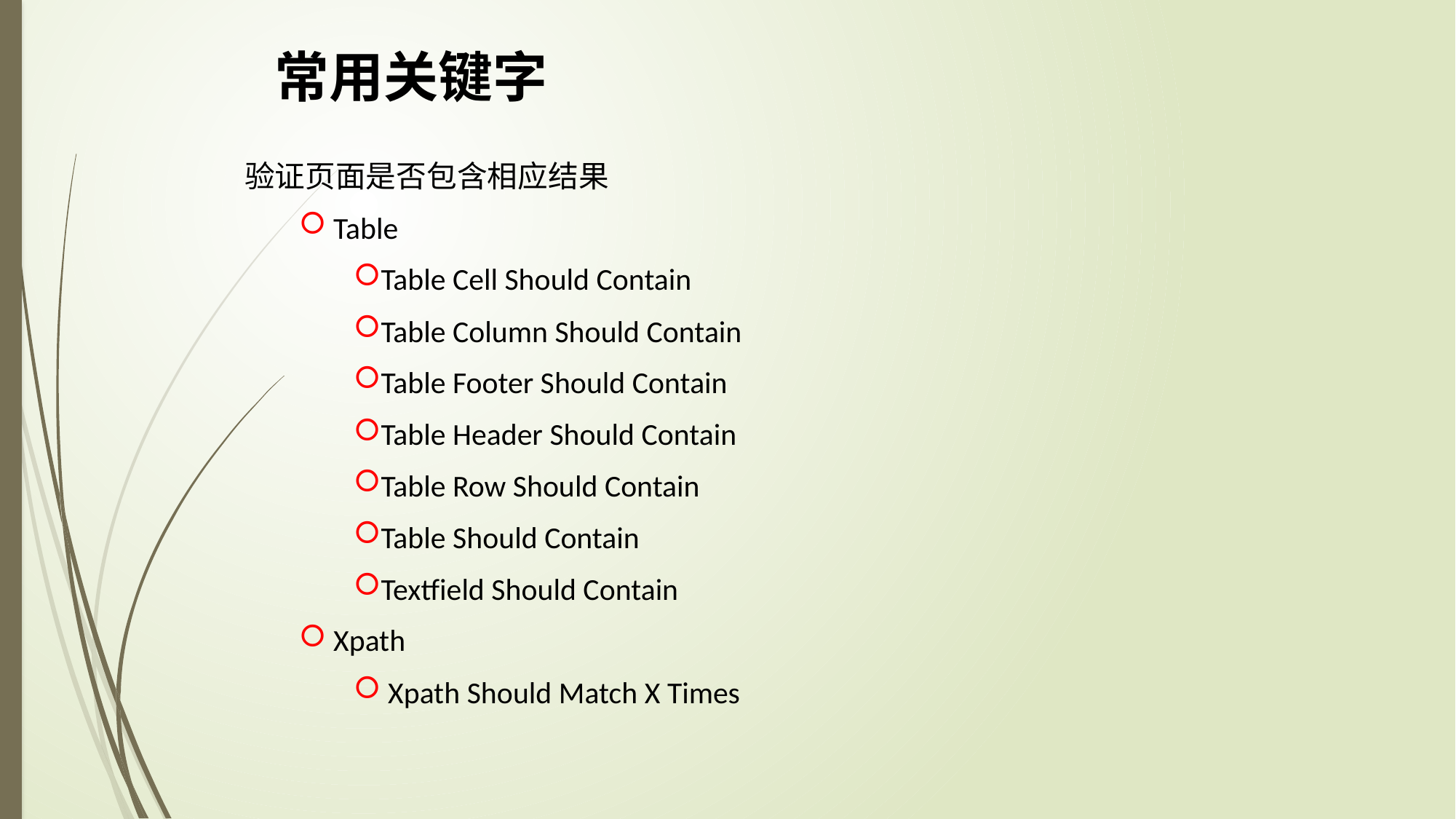

常用关键字
验证页面是否包含相应结果
Table
Table Cell Should Contain
Table Column Should Contain
Table Footer Should Contain
Table Header Should Contain
Table Row Should Contain
Table Should Contain
Textfield Should Contain
Xpath
 Xpath Should Match X Times